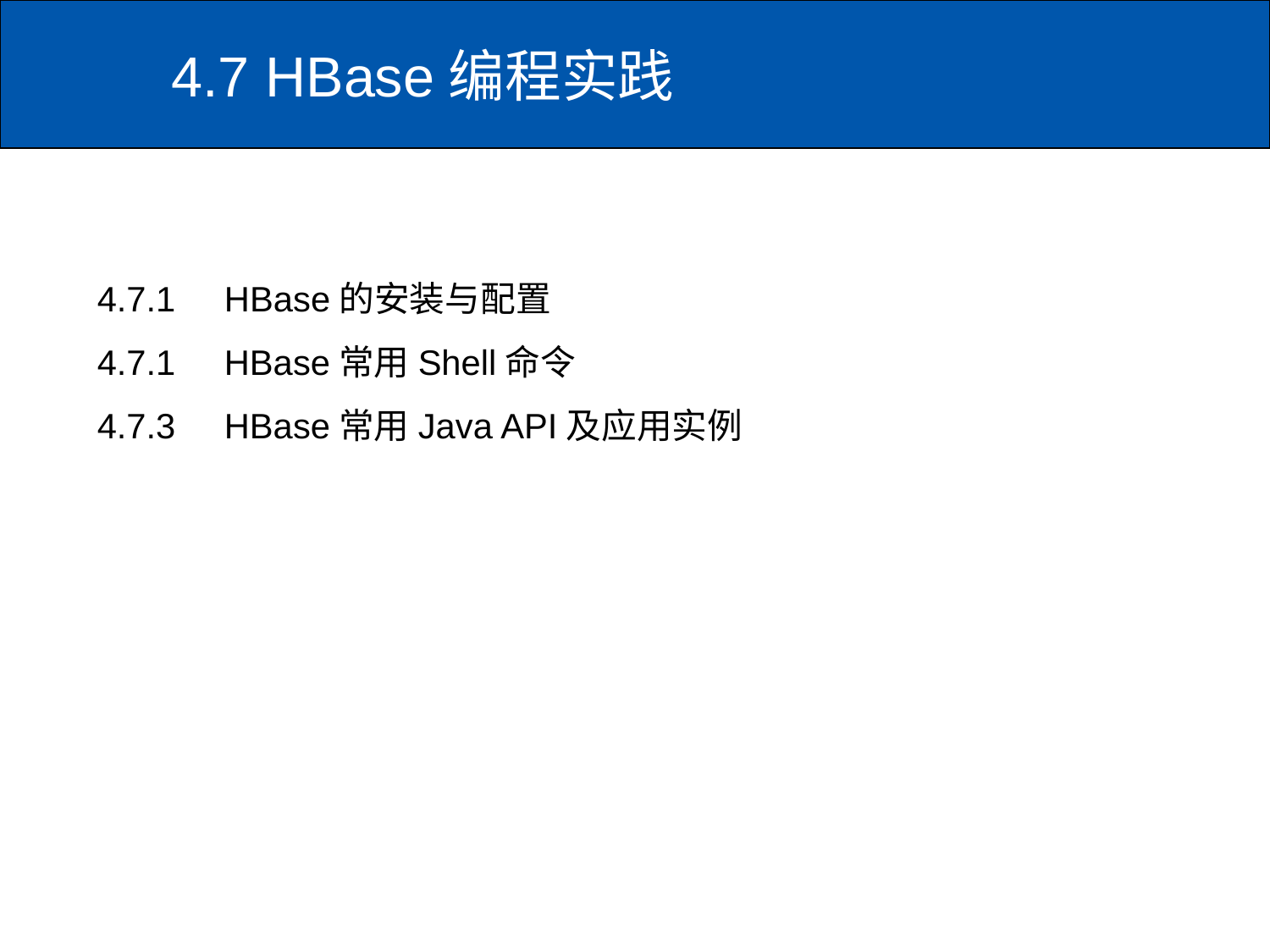

# 4.7 HBase编程实践
4.7.1     HBase的安装与配置
4.7.1	HBase常用Shell命令
4.7.3	HBase常用Java API及应用实例